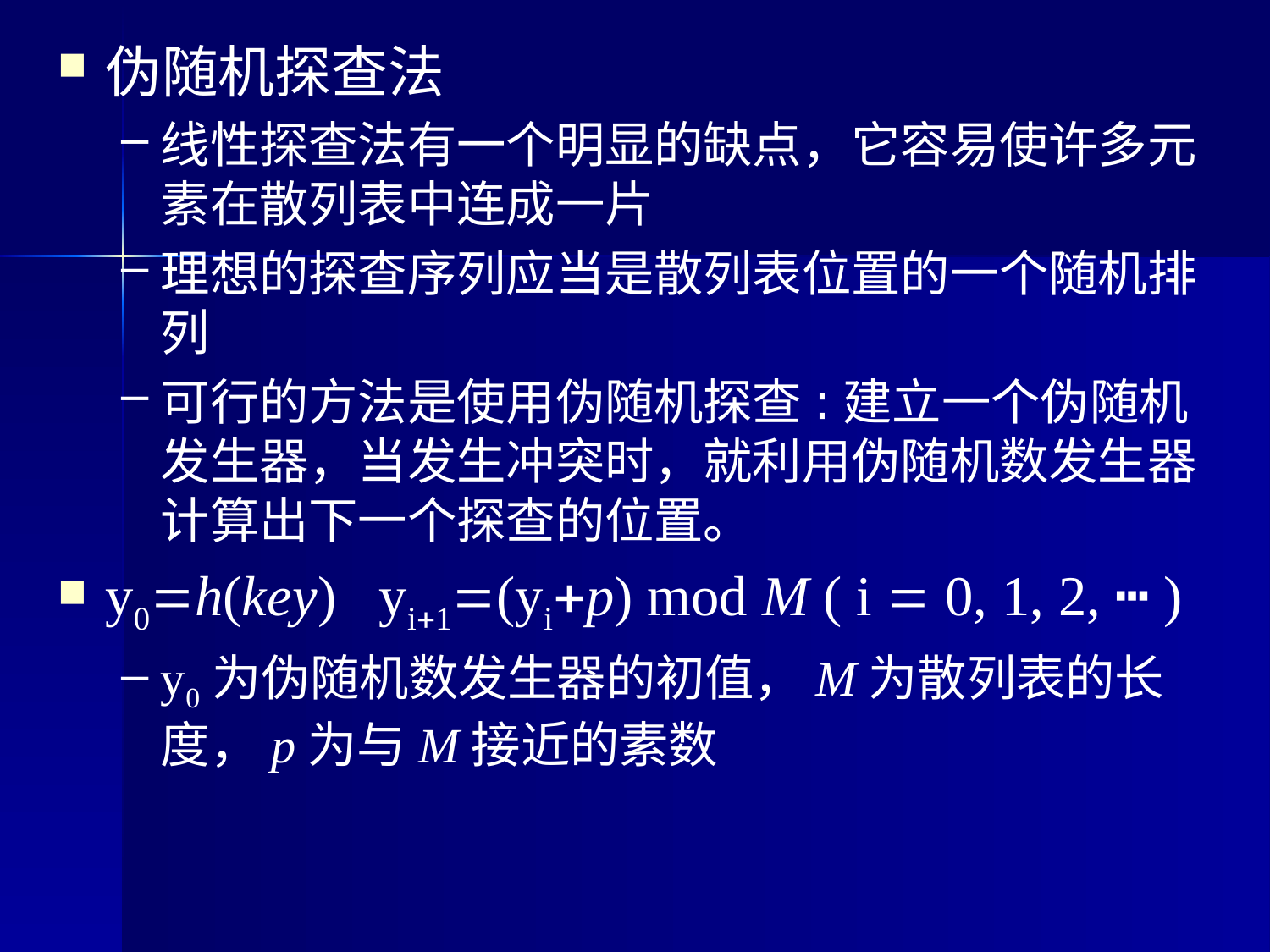

伪随机探查法
线性探查法有一个明显的缺点，它容易使许多元素在散列表中连成一片
理想的探查序列应当是散列表位置的一个随机排列
可行的方法是使用伪随机探查:建立一个伪随机发生器，当发生冲突时，就利用伪随机数发生器计算出下一个探查的位置。
y0=h(key)   yi+1=(yi+p) mod M ( i = 0, 1, 2, ┅ )
y0为伪随机数发生器的初值，M为散列表的长度，p为与M接近的素数